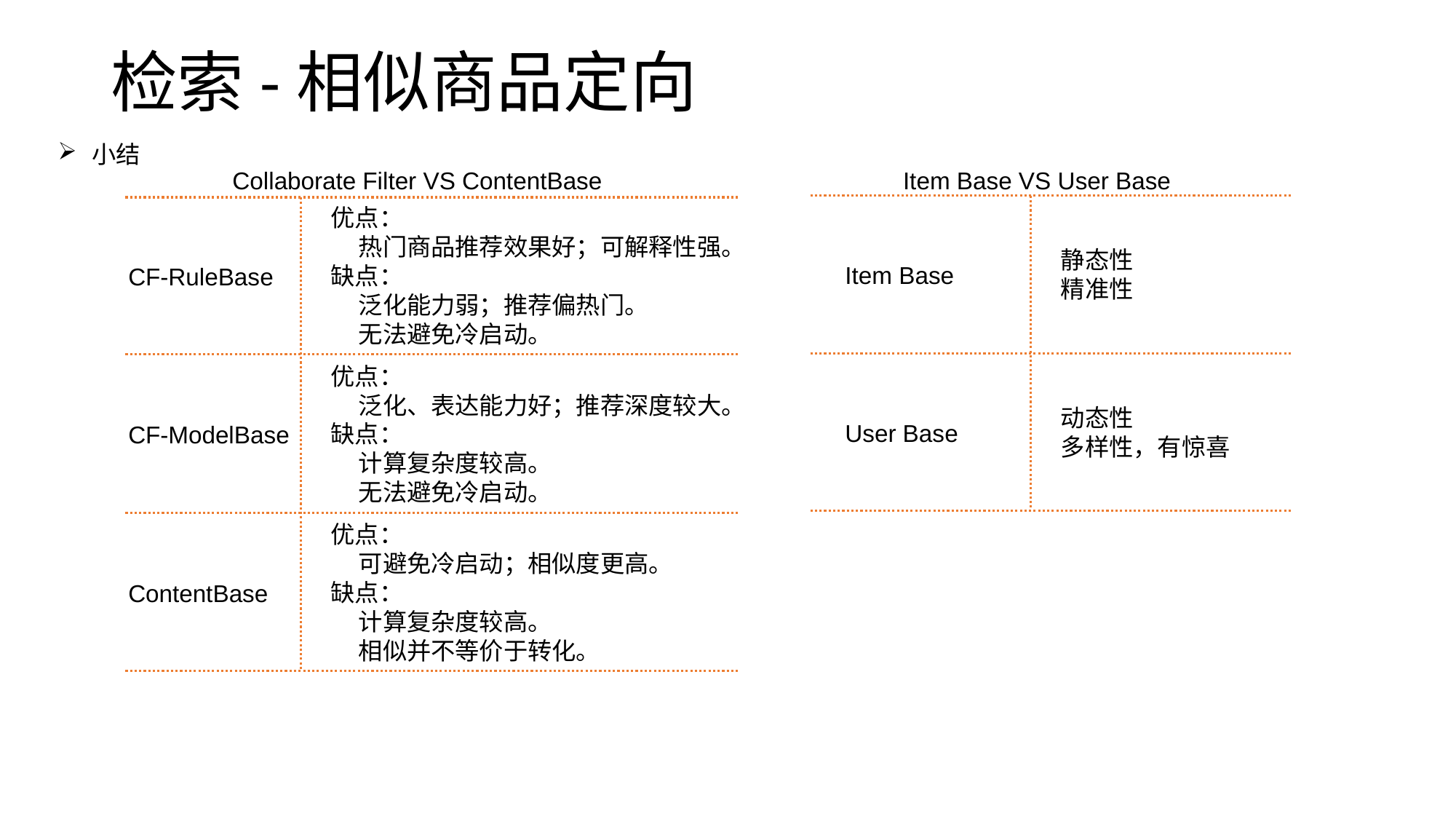

# 检索-相似商品定向
小结
Item Base VS User Base
Collaborate Filter VS ContentBase
优点：
    热门商品推荐效果好；可解释性强。
缺点：
    泛化能力弱；推荐偏热门。
    无法避免冷启动。
静态性
精准性
Item Base
CF-RuleBase
优点：
    泛化、表达能力好；推荐深度较大。
缺点：
    计算复杂度较高。
    无法避免冷启动。
动态性
多样性，有惊喜
User Base
CF-ModelBase
优点：
    可避免冷启动；相似度更高。
缺点：
    计算复杂度较高。
    相似并不等价于转化。
ContentBase